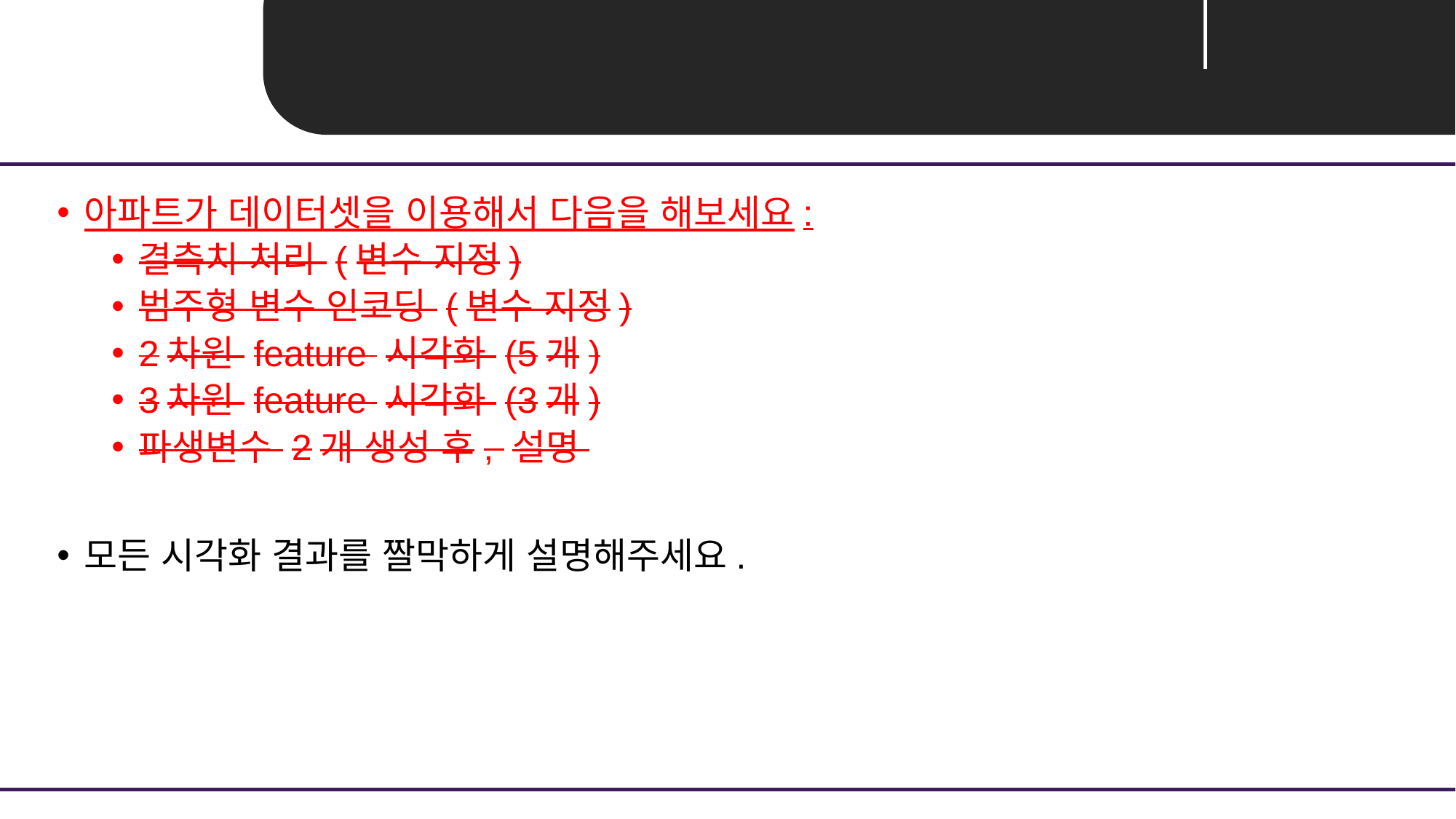

Unit  04 ㅣ과제 2 (2시간~)

아파트가 데이터셋을 이용해서 다음을 해보세요:
결측치 처리 (변수 지정)
범주형 변수 인코딩 (변수 지정)
2차원 feature 시각화 (5개)
3차원 feature 시각화 (3개)
파생변수 2개 생성 후, 설명

모든 시각화 결과를 짤막하게 설명해주세요.